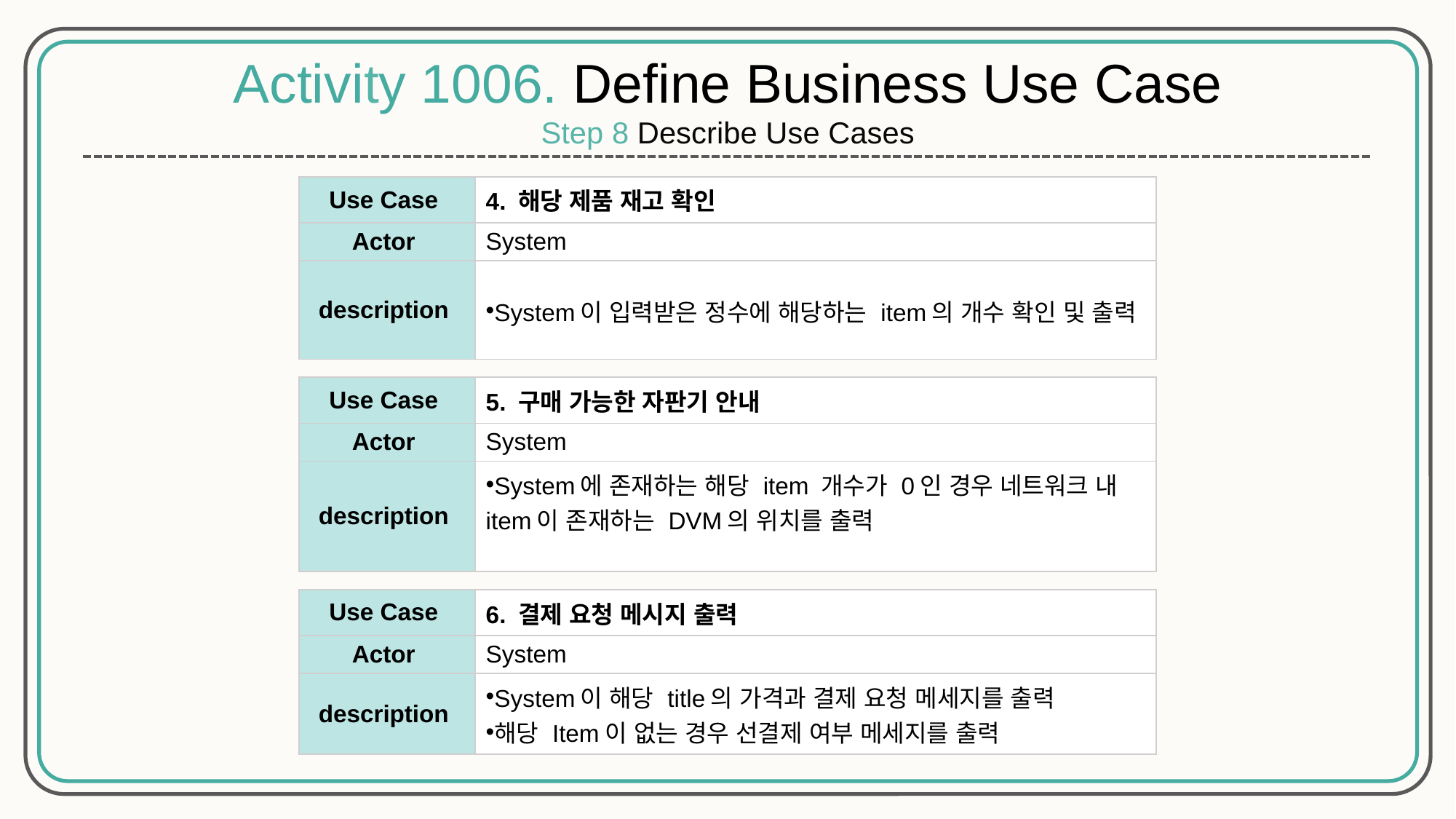

Activity 1006. Define Business Use Case
Step 8 Describe Use Cases
| Use Case | 4. 해당 제품 재고 확인 |
| --- | --- |
| Actor | System |
| description | System이 입력받은 정수에 해당하는 item의 개수 확인 및 출력 |
| Use Case | 5. 구매 가능한 자판기 안내 |
| --- | --- |
| Actor | System |
| description | System에 존재하는 해당 item 개수가 0인 경우 네트워크 내 item이 존재하는 DVM의 위치를 출력 |
| Use Case | 6. 결제 요청 메시지 출력 |
| --- | --- |
| Actor | System |
| description | System이 해당 title의 가격과 결제 요청 메세지를 출력  해당 Item이 없는 경우 선결제 여부 메세지를 출력 |